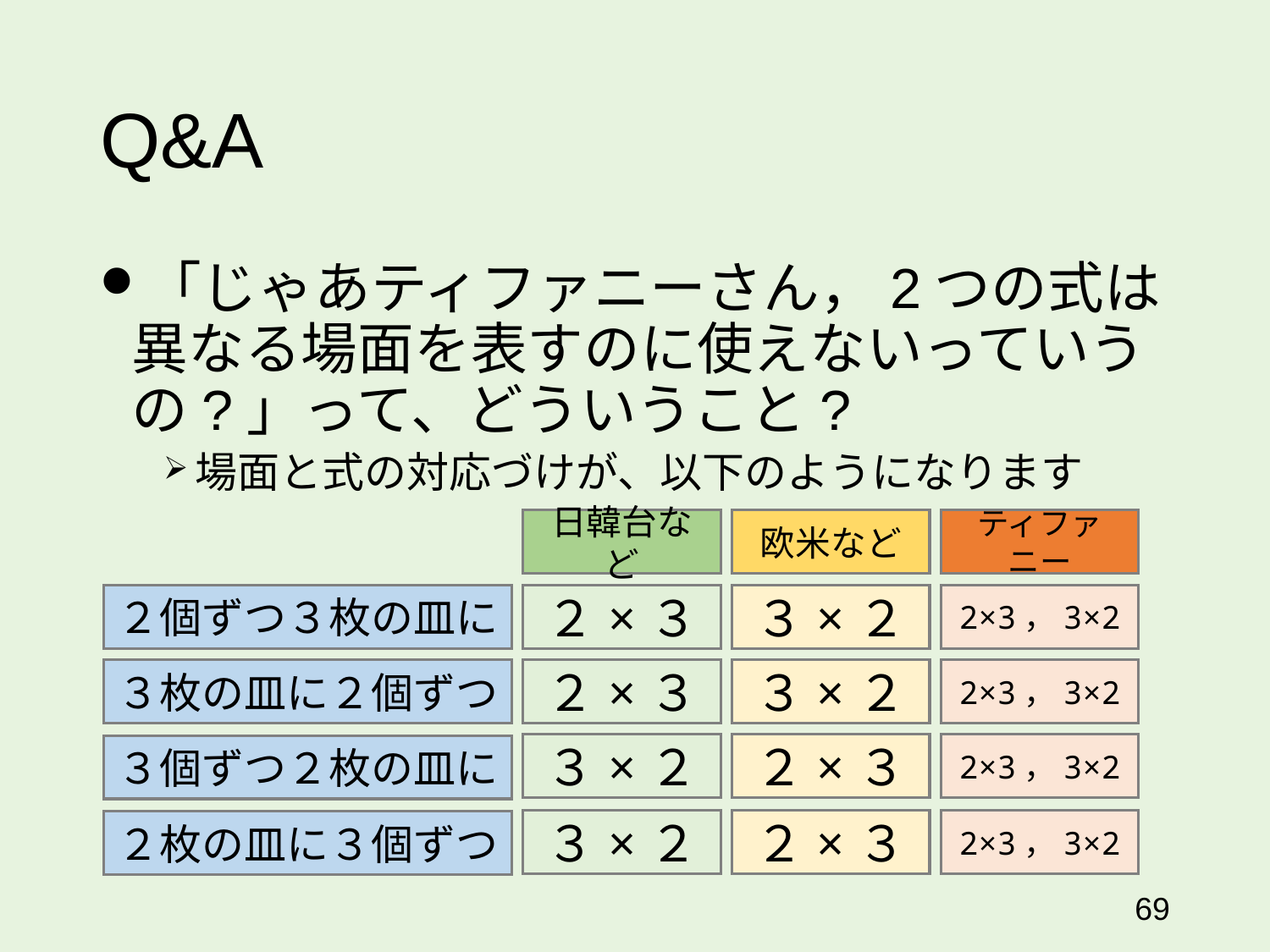

# Q&A
「じゃあティファニーさん，2つの式は
異なる場面を表すのに使えないっていうの?」って、どういうこと?
場面と式の対応づけが、以下のようになります
日韓台など
欧米など
ティファニー
２個ずつ３枚の皿に
３枚の皿に２個ずつ
３個ずつ２枚の皿に
２枚の皿に３個ずつ
２×３
３×２
2×3，3×2
２×３
３×２
2×3，3×2
３×２
２×３
2×3，3×2
３×２
２×３
2×3，3×2
69